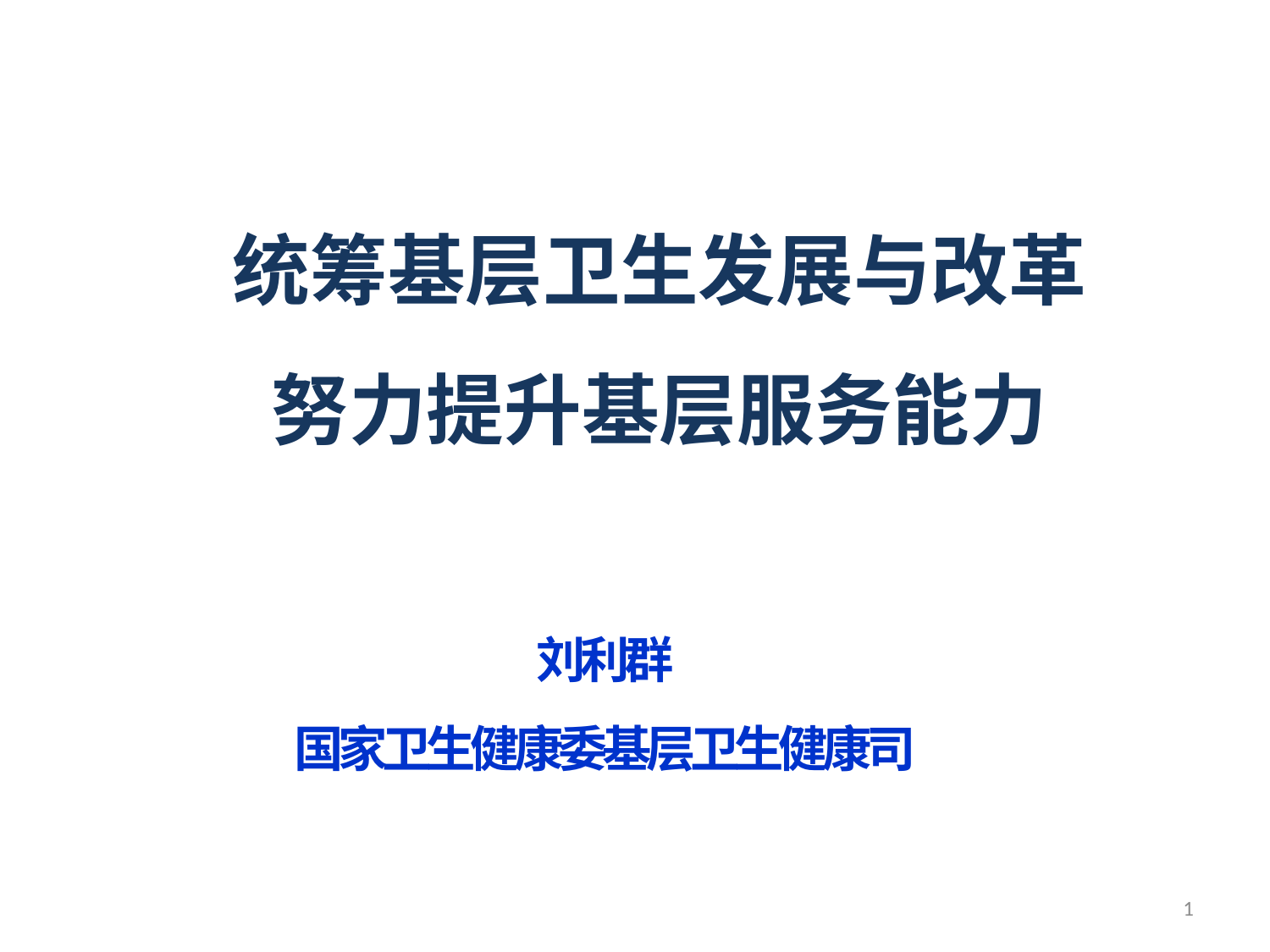

统筹基层卫生发展与改革
努力提升基层服务能力
刘利群
国家卫生健康委基层卫生健康司
1